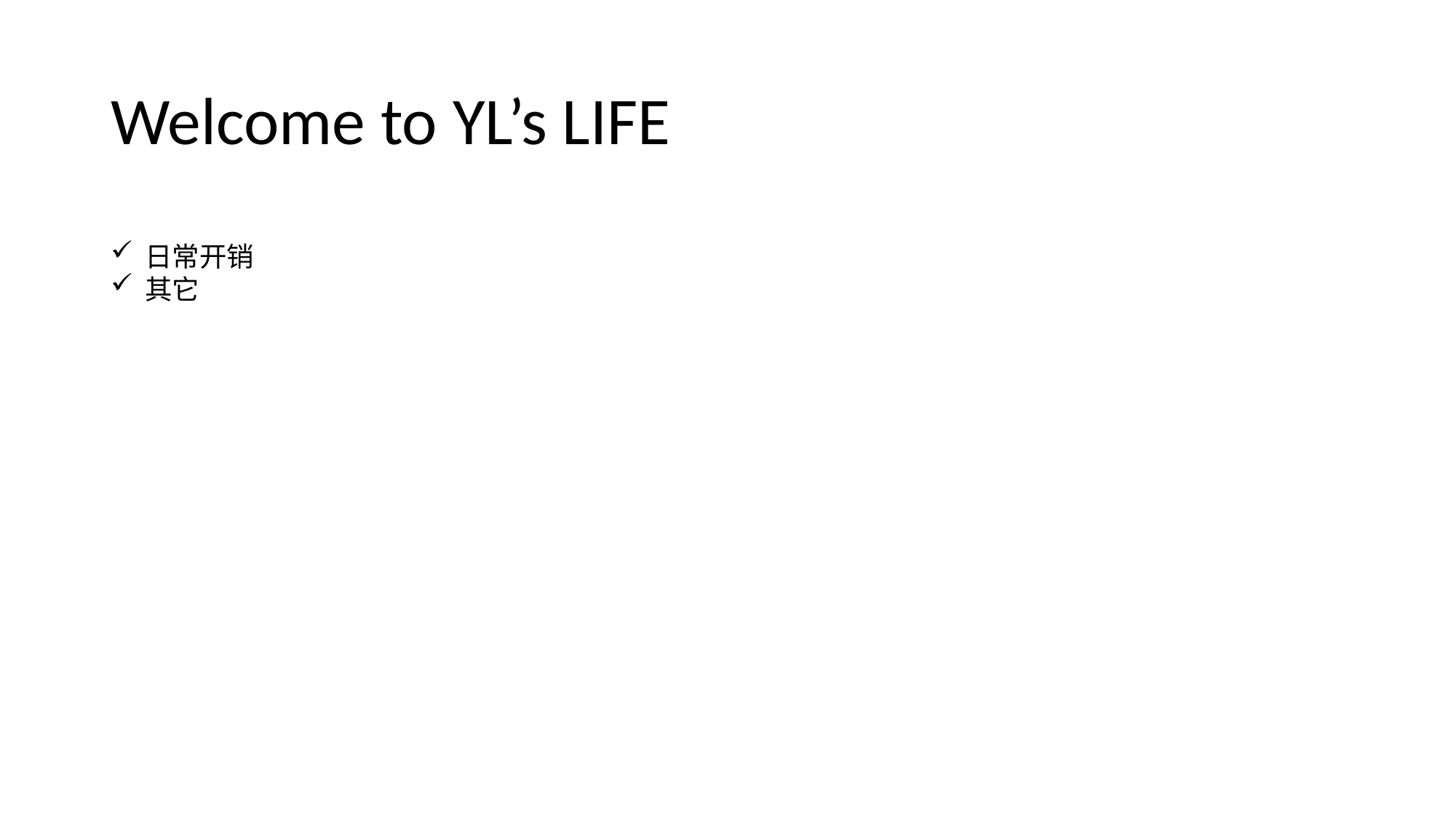

# Welcome to YL’s LIFE
日常开销
其它